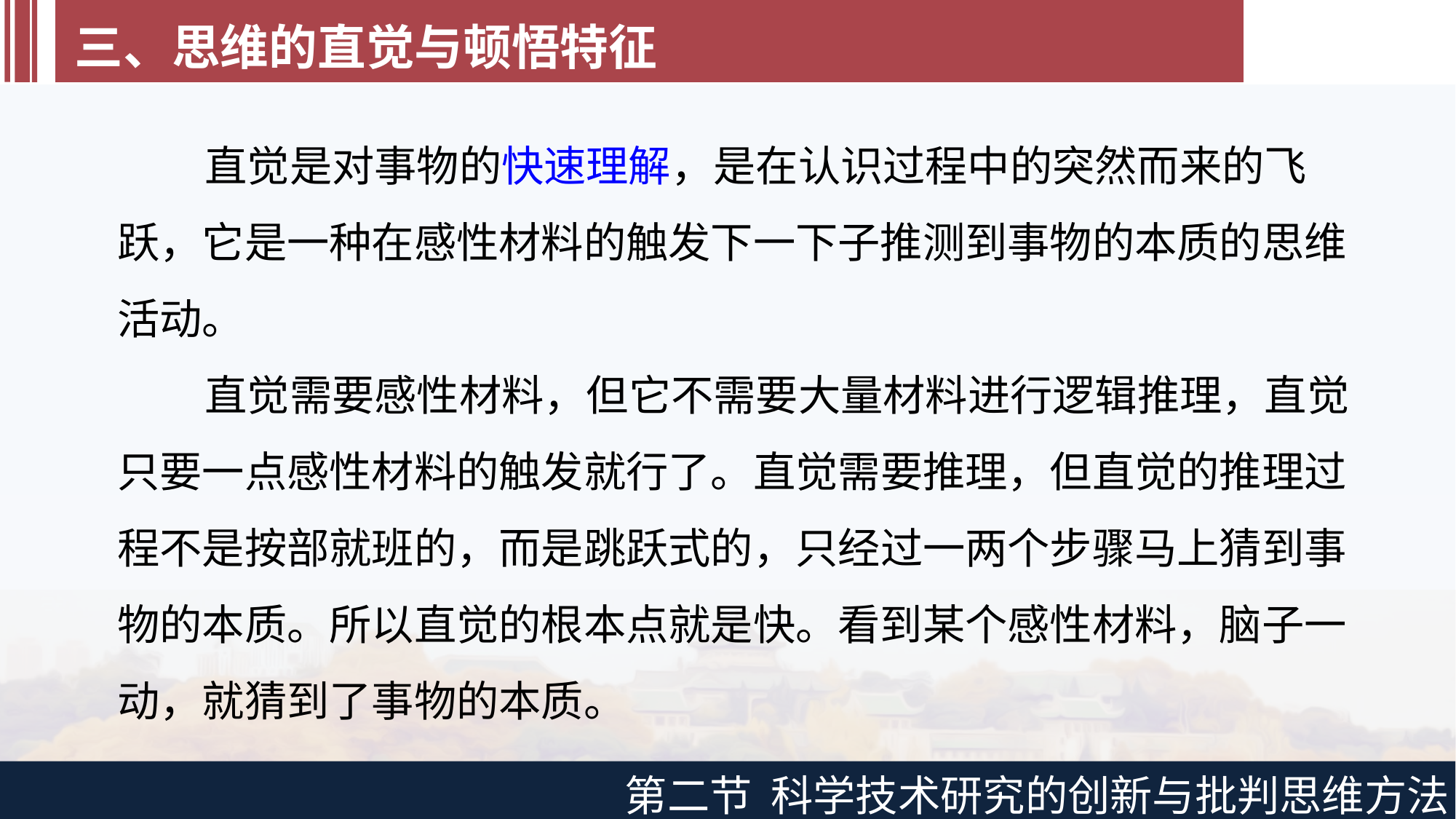

三、思维的直觉与顿悟特征
直觉是对事物的快速理解，是在认识过程中的突然而来的飞跃，它是一种在感性材料的触发下一下子推测到事物的本质的思维活动。
直觉需要感性材料，但它不需要大量材料进行逻辑推理，直觉只要一点感性材料的触发就行了。直觉需要推理，但直觉的推理过程不是按部就班的，而是跳跃式的，只经过一两个步骤马上猜到事物的本质。所以直觉的根本点就是快。看到某个感性材料，脑子一动，就猜到了事物的本质。
第二节  科学技术研究的创新与批判思维方法